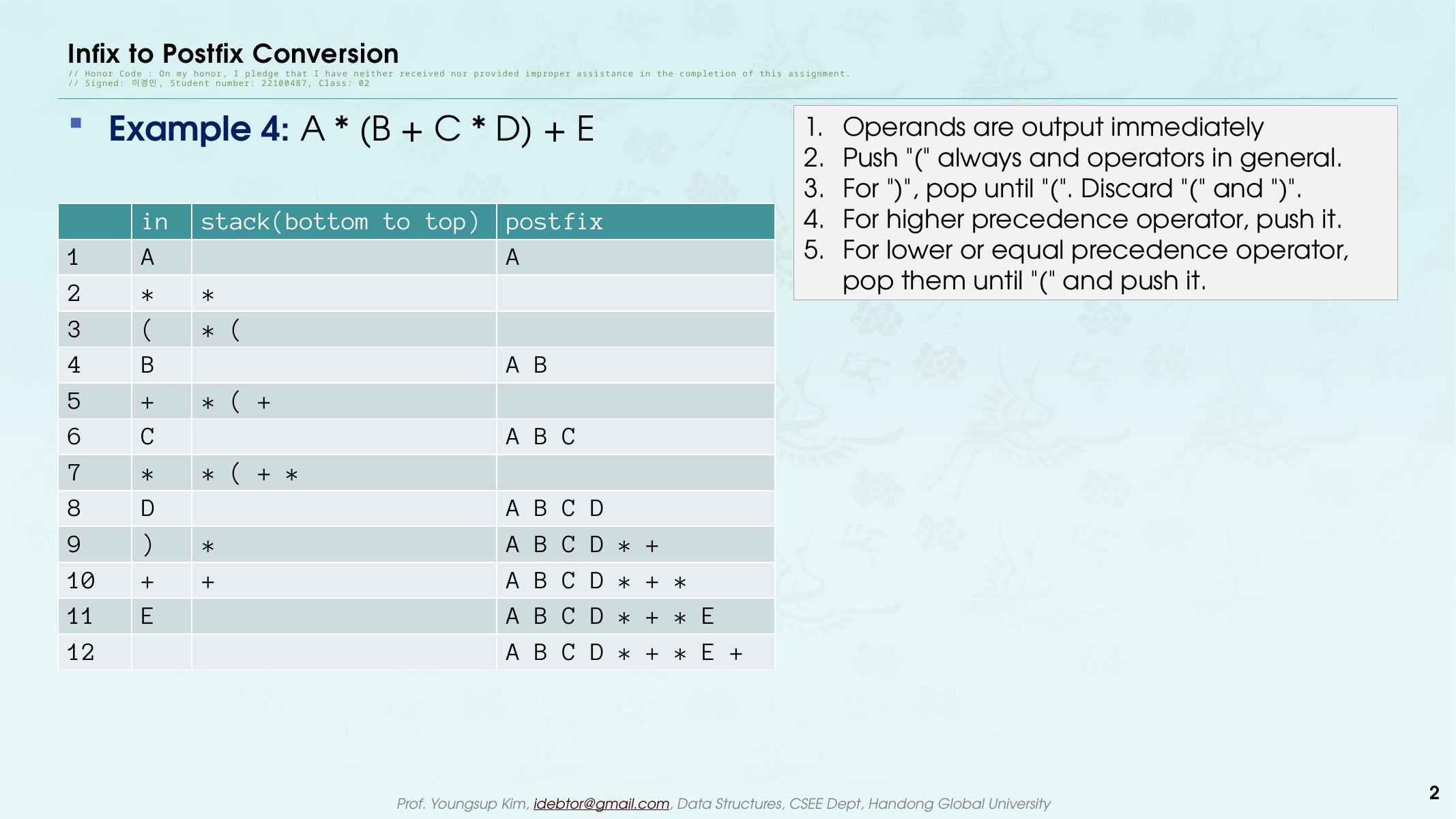

# Infix to Postfix Conversion // Honor Code : On my honor, I pledge that I have neither received nor provided improper assistance in the completion of this assignment. // Signed: 이경민, Student number: 22100487, Class: 02
Example 4: A * (B + C * D) + E
Operands are output immediately
Push "(" always and operators in general.
For ")", pop until "(". Discard "(" and ")".
For higher precedence operator, push it.
For lower or equal precedence operator, pop them until "(" and push it.
|  | in | stack(bottom to top) | postfix |
| --- | --- | --- | --- |
| 1 | A |  | A |
| 2 | \* | \* |  |
| 3 | ( | \* ( |  |
| 4 | B |  | A B |
| 5 | + | \* ( + |  |
| 6 | C |  | A B C |
| 7 | \* | \* ( + \* |  |
| 8 | D |  | A B C D |
| 9 | ) | \* | A B C D \* + |
| 10 | + | + | A B C D \* + \* |
| 11 | E |  | A B C D \* + \* E |
| 12 |  |  | A B C D \* + \* E + |
2